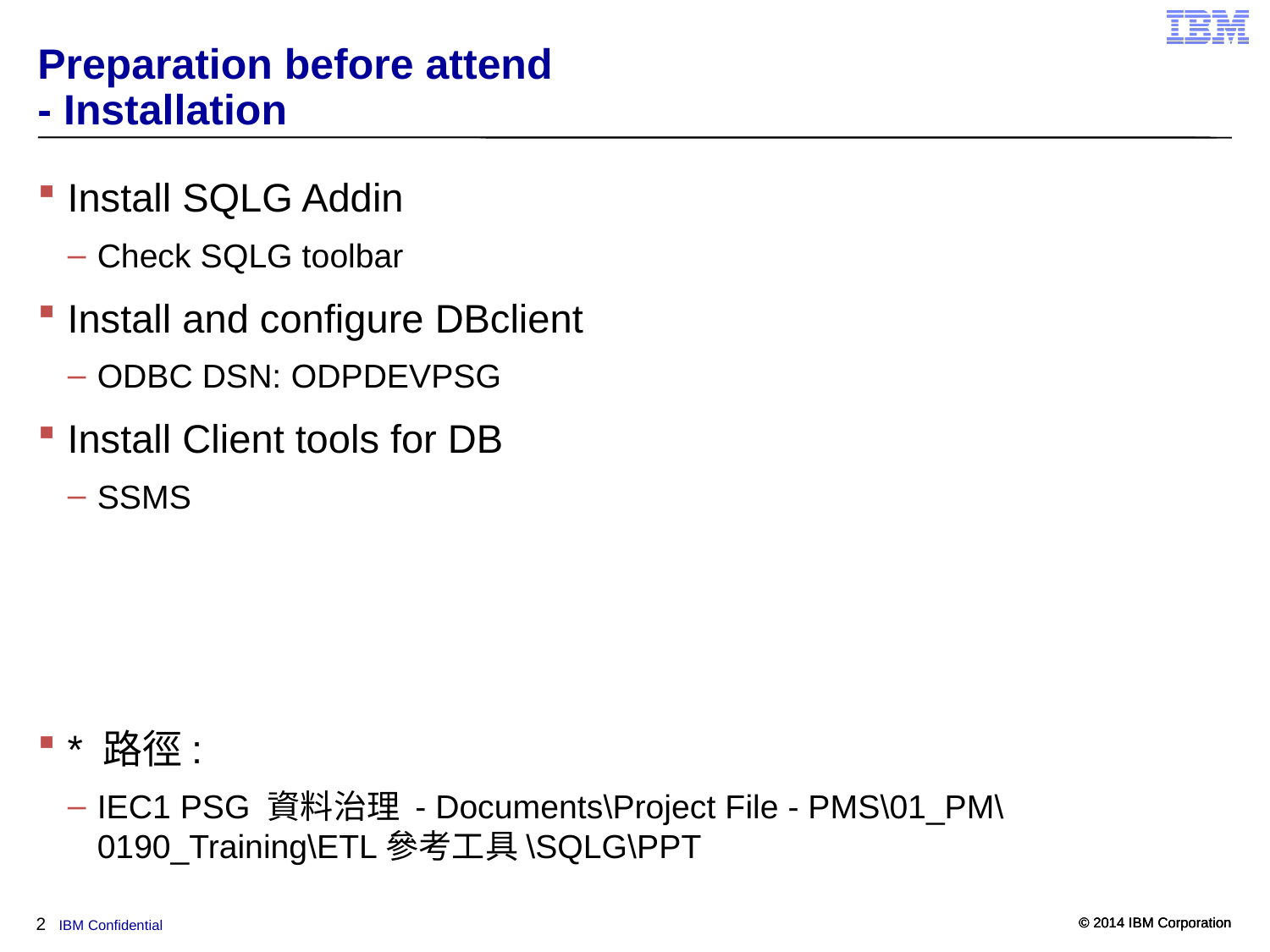

# Preparation before attend - Installation
Install SQLG Addin
Check SQLG toolbar
Install and configure DBclient
ODBC DSN: ODPDEVPSG
Install Client tools for DB
SSMS

* 路徑:
IEC1 PSG 資料治理 - Documents\Project File - PMS\01_PM\0190_Training\ETL參考工具\SQLG\PPT